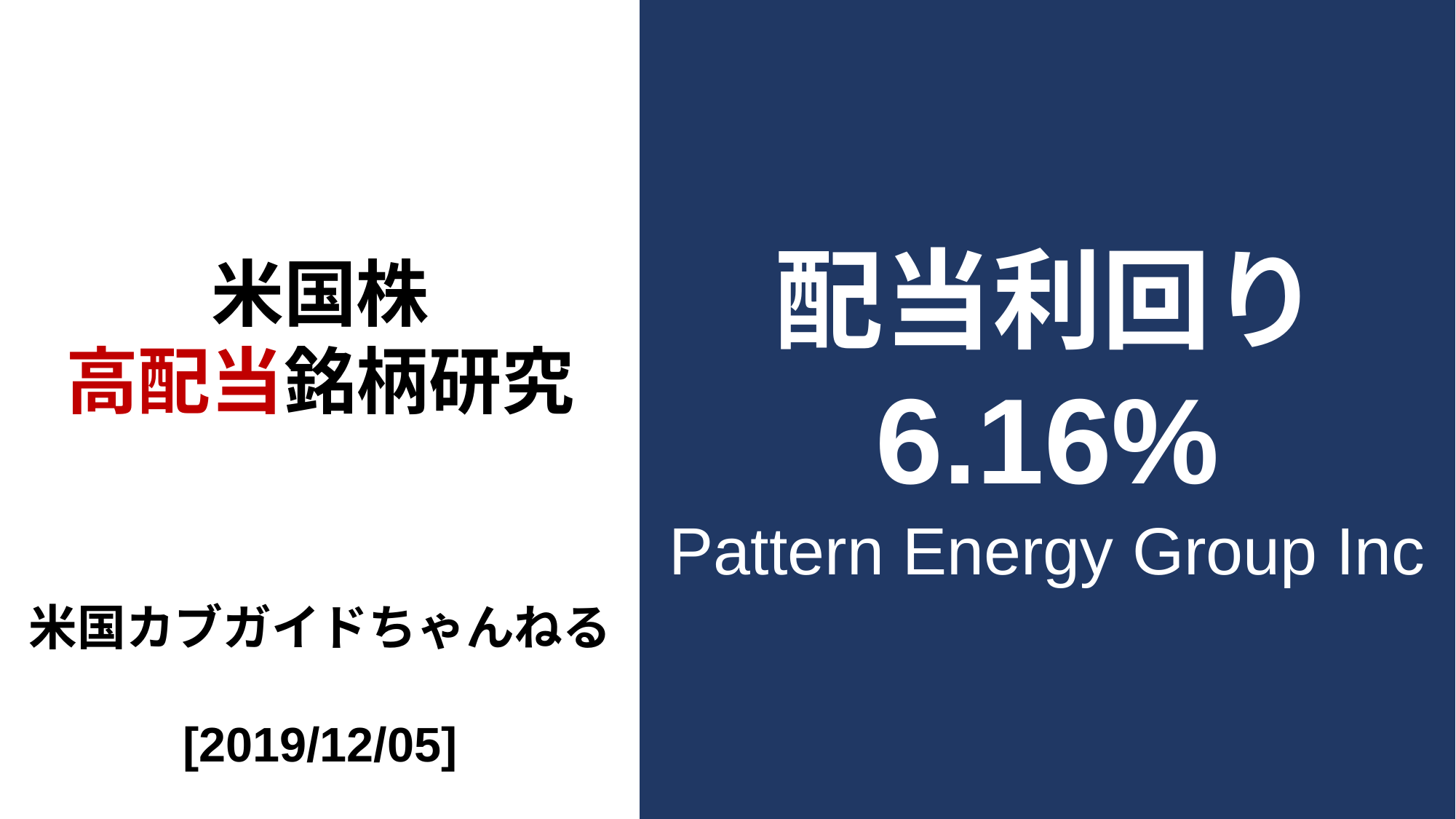

配当利回り
6.16%
Pattern Energy Group Inc
米国株
高配当銘柄研究

米国カブガイドちゃんねる

[2019/12/05]